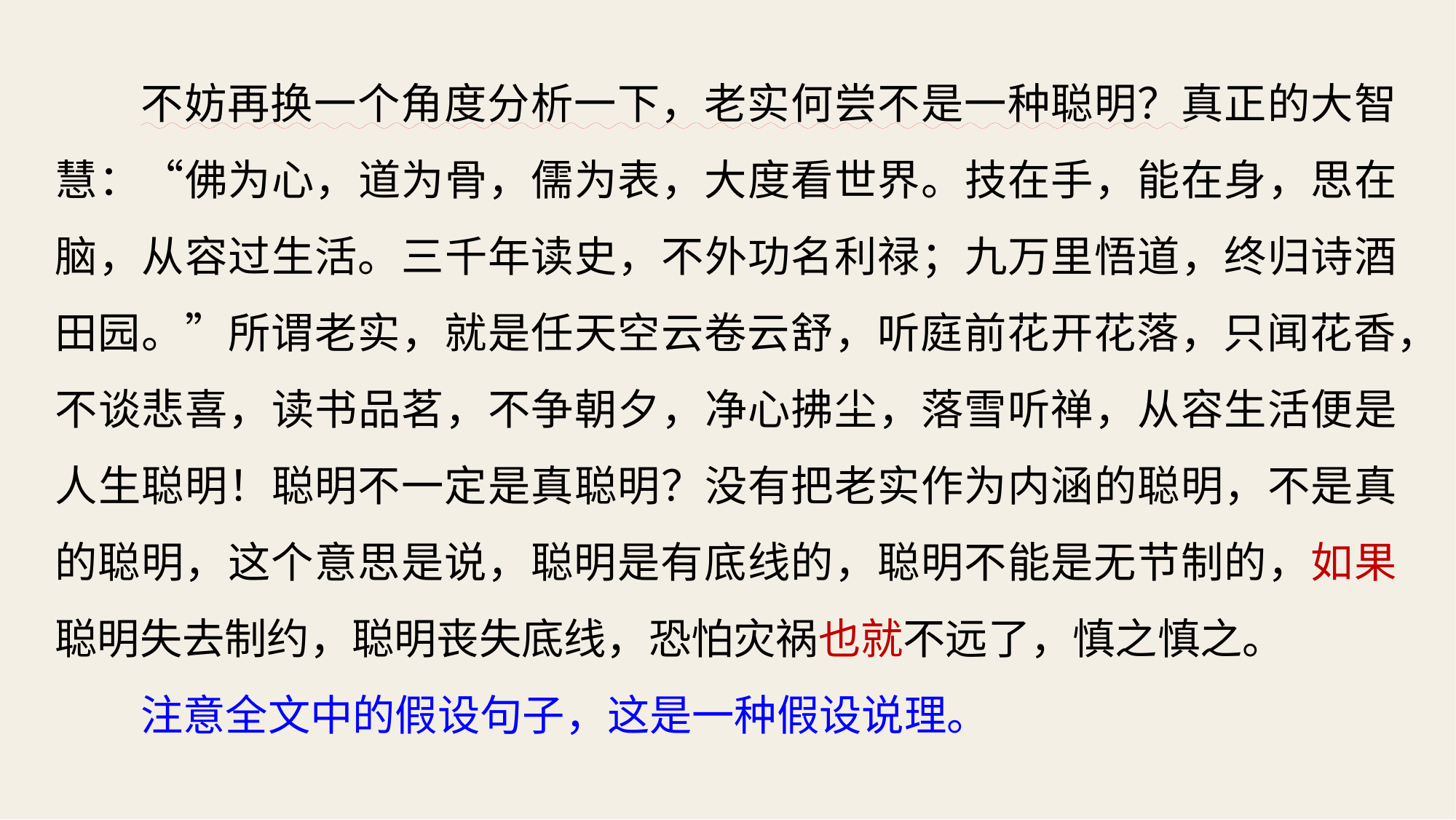

不妨再换一个角度分析一下，老实何尝不是一种聪明？真正的大智慧：“佛为心，道为骨，儒为表，大度看世界。技在手，能在身，思在脑，从容过生活。三千年读史，不外功名利禄；九万里悟道，终归诗酒田园。”所谓老实，就是任天空云卷云舒，听庭前花开花落，只闻花香，不谈悲喜，读书品茗，不争朝夕，净心拂尘，落雪听禅，从容生活便是人生聪明！聪明不一定是真聪明？没有把老实作为内涵的聪明，不是真的聪明，这个意思是说，聪明是有底线的，聪明不能是无节制的，如果聪明失去制约，聪明丧失底线，恐怕灾祸也就不远了，慎之慎之。
注意全文中的假设句子，这是一种假设说理。